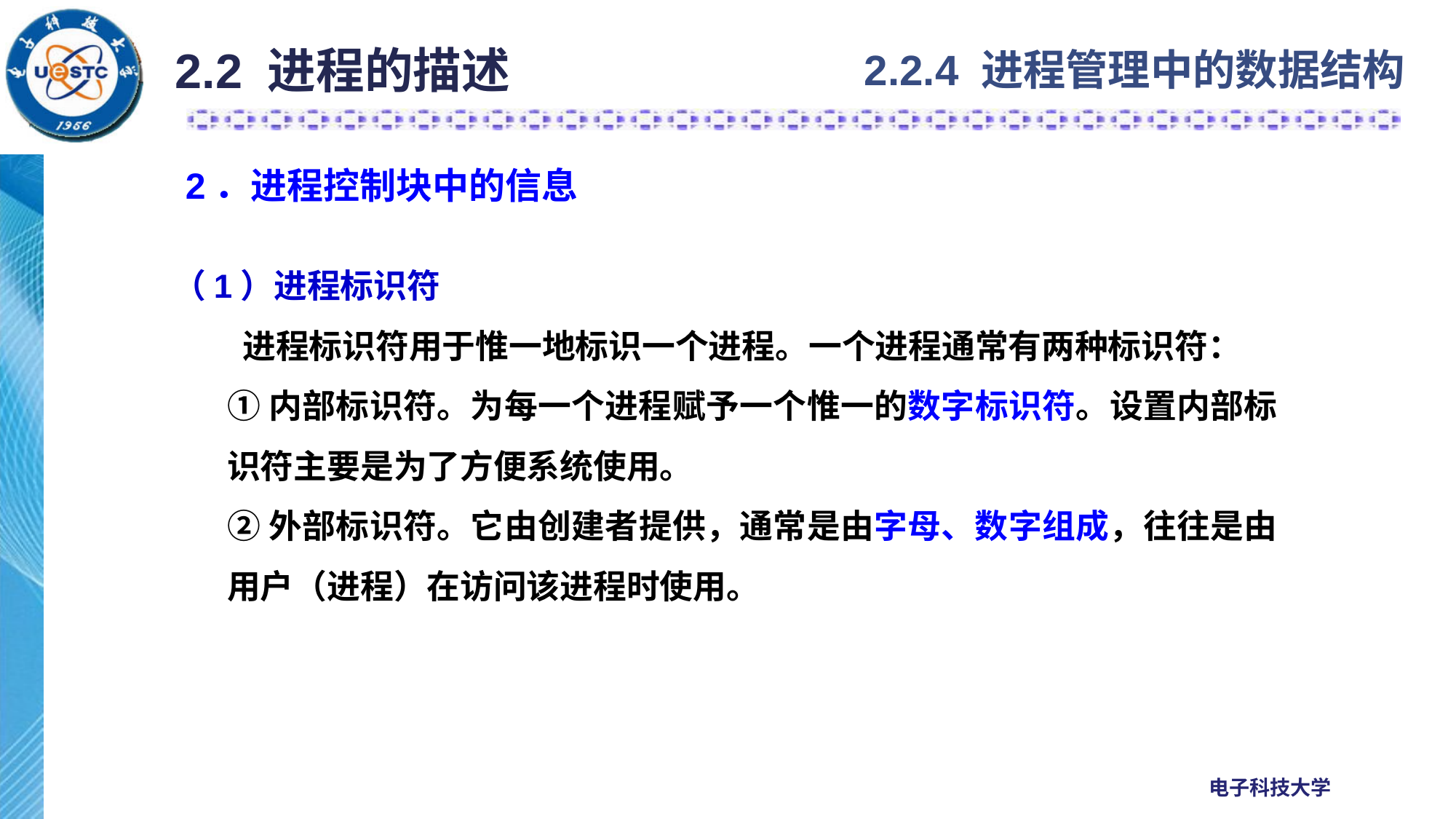

2.2 进程的描述
2.2.4 进程管理中的数据结构
 2．进程控制块中的信息
（1）进程标识符
 进程标识符用于惟一地标识一个进程。一个进程通常有两种标识符：
①内部标识符。为每一个进程赋予一个惟一的数字标识符。设置内部标识符主要是为了方便系统使用。
②外部标识符。它由创建者提供，通常是由字母、数字组成，往往是由用户（进程）在访问该进程时使用。